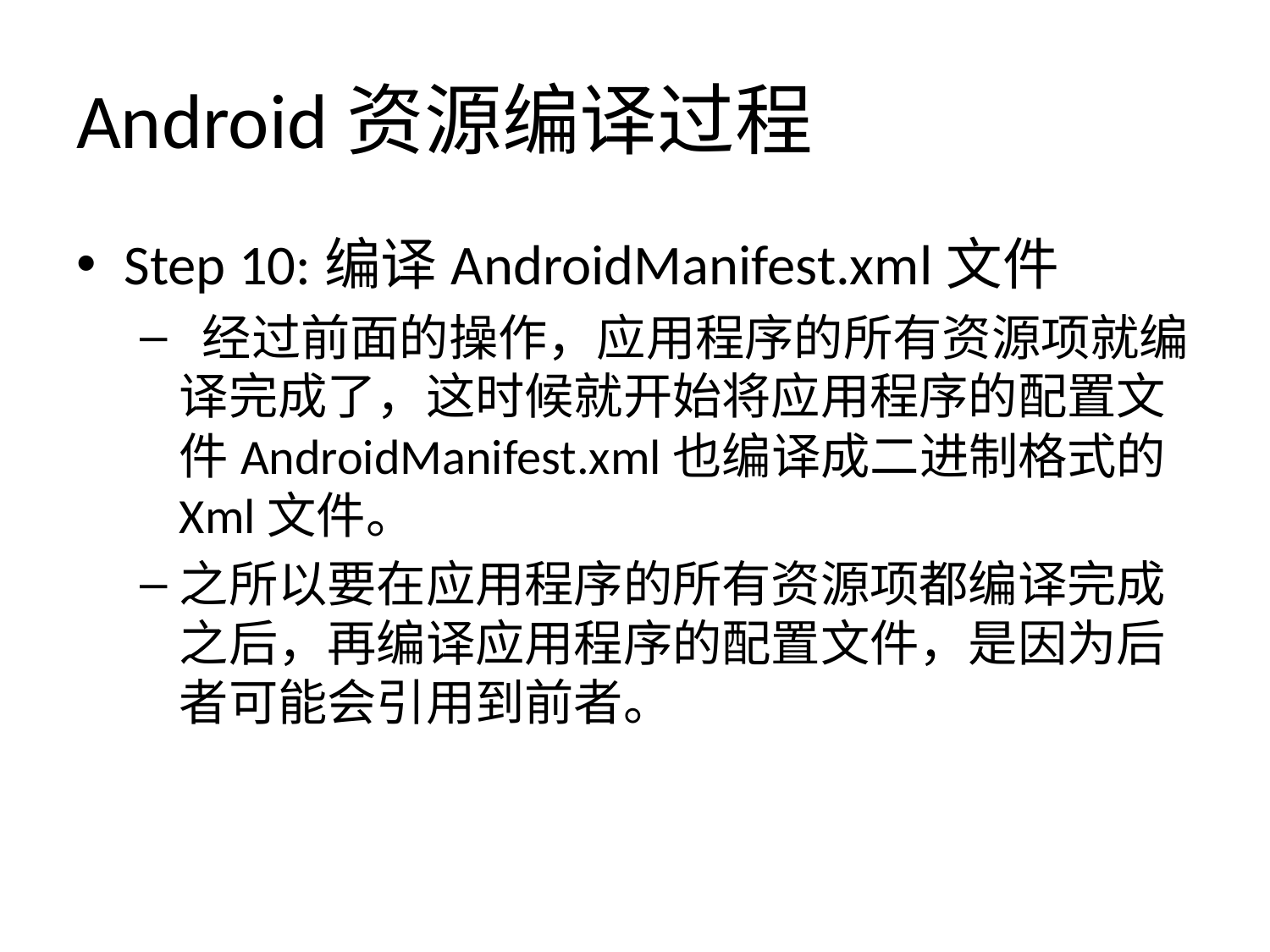

# Android资源编译过程
Step 10:编译AndroidManifest.xml文件
 经过前面的操作，应用程序的所有资源项就编译完成了，这时候就开始将应用程序的配置文件AndroidManifest.xml也编译成二进制格式的Xml文件。
之所以要在应用程序的所有资源项都编译完成之后，再编译应用程序的配置文件，是因为后者可能会引用到前者。